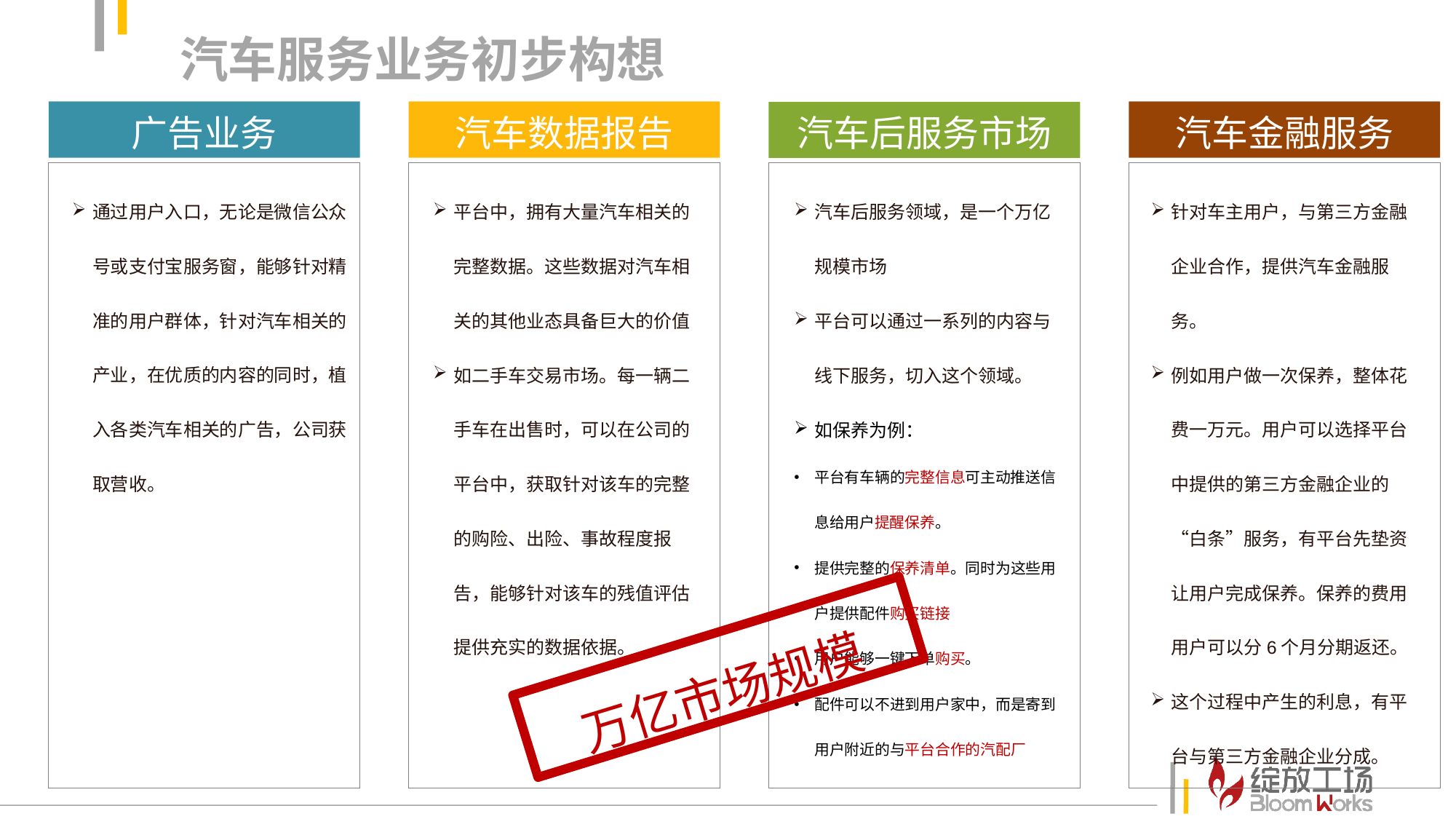

汽车服务业务初步构想

汽车金融服务

针对车主用户，与第三方金融企业合作，提供汽车金融服务。
例如用户做一次保养，整体花费一万元。用户可以选择平台中提供的第三方金融企业的“白条”服务，有平台先垫资让用户完成保养。保养的费用用户可以分6个月分期返还。
这个过程中产生的利息，有平台与第三方金融企业分成。

广告业务

通过用户入口，无论是微信公众号或支付宝服务窗，能够针对精准的用户群体，针对汽车相关的产业，在优质的内容的同时，植入各类汽车相关的广告，公司获取营收。

汽车数据报告

平台中，拥有大量汽车相关的完整数据。这些数据对汽车相关的其他业态具备巨大的价值
如二手车交易市场。每一辆二手车在出售时，可以在公司的平台中，获取针对该车的完整的购险、出险、事故程度报告，能够针对该车的残值评估提供充实的数据依据。

汽车后服务市场

汽车后服务领域，是一个万亿规模市场
平台可以通过一系列的内容与线下服务，切入这个领域。
如保养为例：
平台有车辆的完整信息可主动推送信息给用户提醒保养。
提供完整的保养清单。同时为这些用户提供配件购买链接
用户能够一键下单购买。
配件可以不进到用户家中，而是寄到用户附近的与平台合作的汽配厂
万亿市场规模